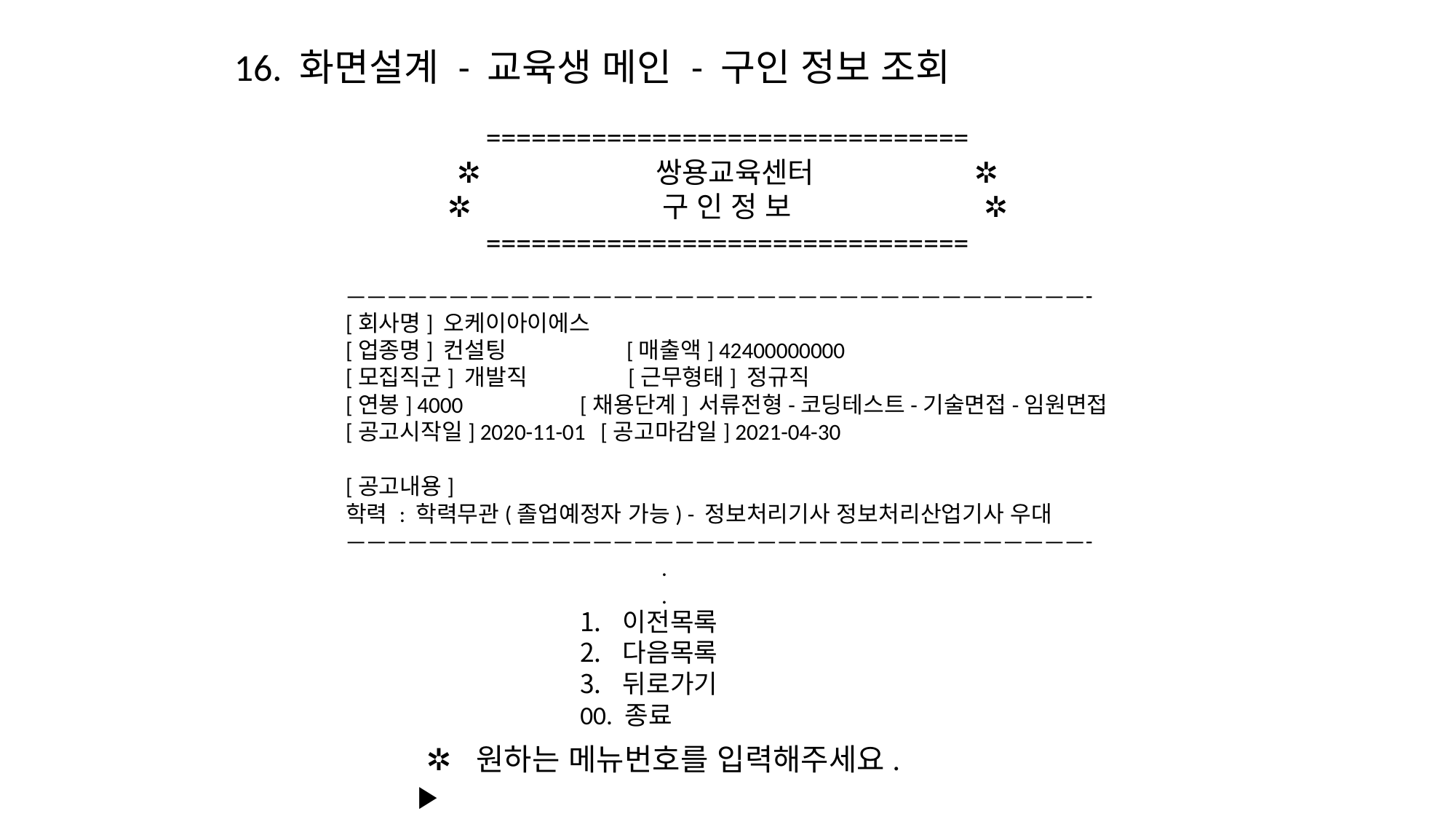

16. 화면설계 - 교육생 메인 - 구인 정보 조회
================================
✲                     쌍용교육센터                    ✲
✲                       구 인 정 보                        ✲
================================
————————————————————————————————————-
[회사명] 오케이아이에스
[업종명] 컨설팅                  [매출액] 42400000000
[모집직군] 개발직               [근무형태] 정규직
[연봉] 4000                       [채용단계] 서류전형-코딩테스트-기술면접-임원면접
[공고시작일] 2020-11-01   [공고마감일] 2021-04-30

[공고내용]
학력 : 학력무관(졸업예정자 가능) - 정보처리기사 정보처리산업기사 우대
————————————————————————————————————-
                                                              .
                                                              .
이전목록
다음목록
뒤로가기
00. 종료
 ✲  원하는 메뉴번호를 입력해주세요.
▶